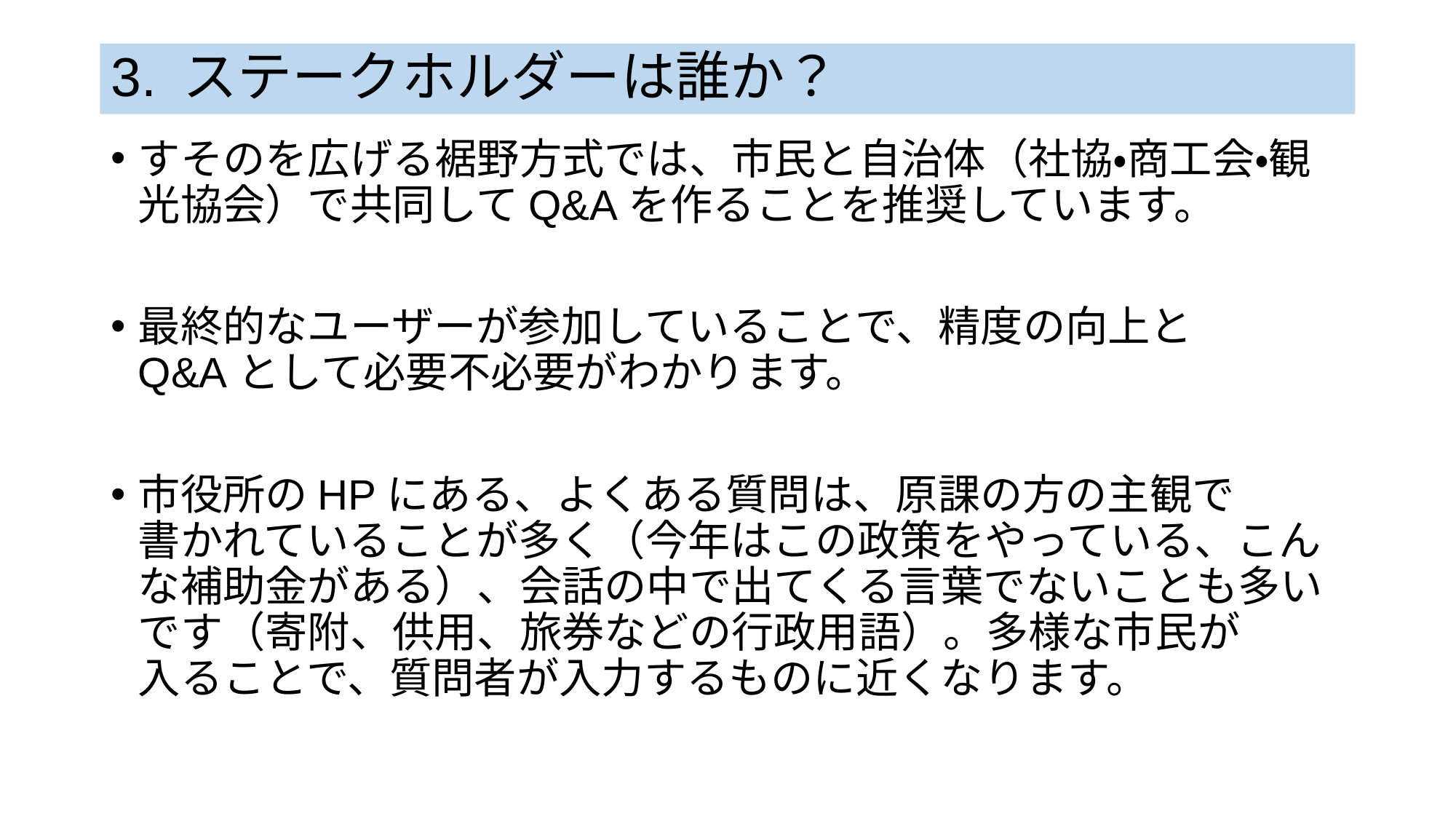

# 3. ステークホルダーは誰か？
すそのを広げる裾野方式では、市民と自治体（社協・商工会・観光協会）で共同してQ&Aを作ることを推奨しています。

最終的なユーザーが参加していることで、精度の向上と
Q&Aとして必要不必要がわかります。

市役所のHPにある、よくある質問は、原課の方の主観で
書かれていることが多く（今年はこの政策をやっている、こんな補助金がある）、会話の中で出てくる言葉でないことも多いです（寄附、供用、旅券などの行政用語）。多様な市民が
入ることで、質問者が入力するものに近くなります。